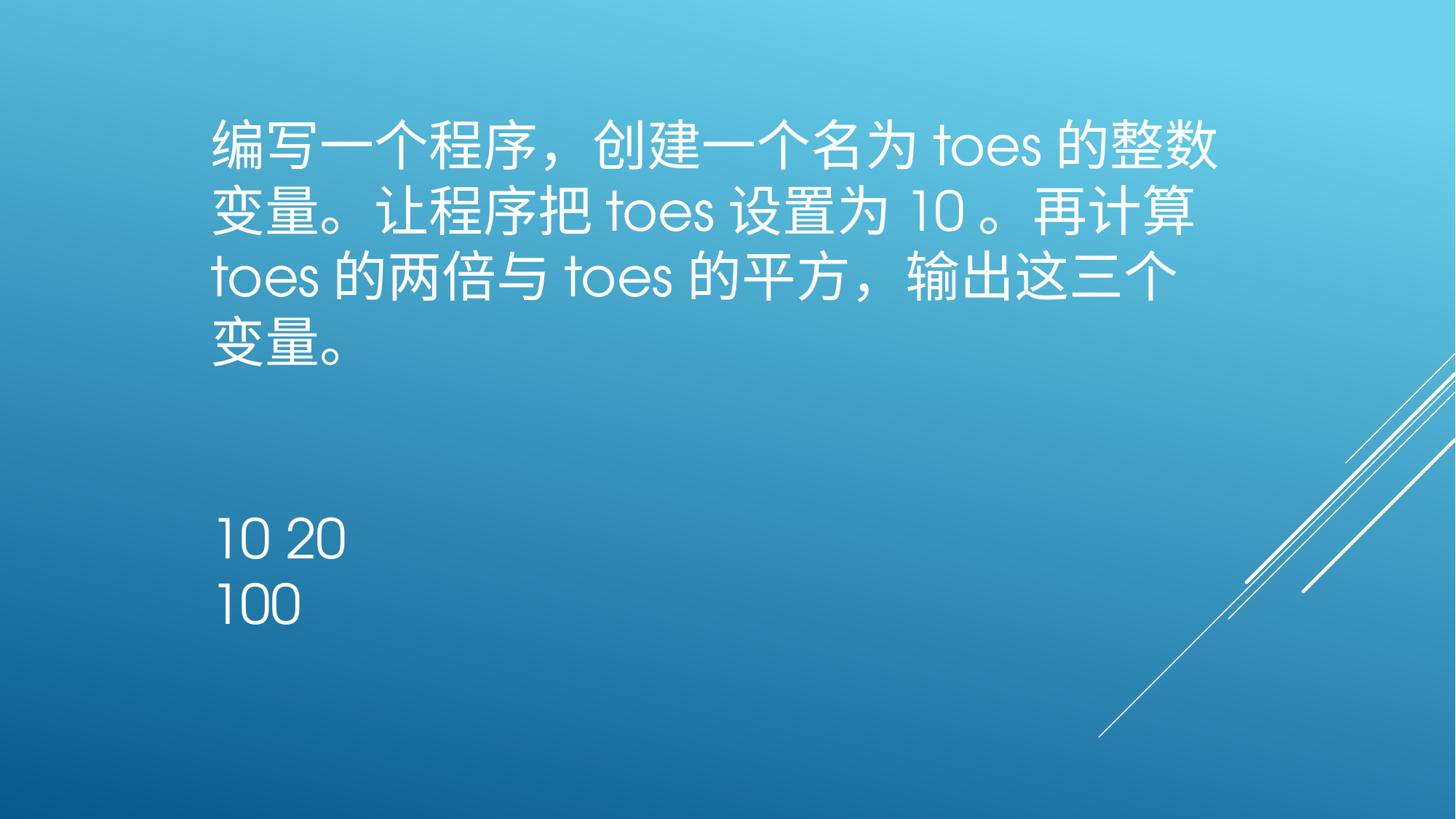

编写一个程序，创建一个名为toes的整数变量。让程序把toes设置为10。再计算toes的两倍与toes的平方，输出这三个变量。

10 20
100